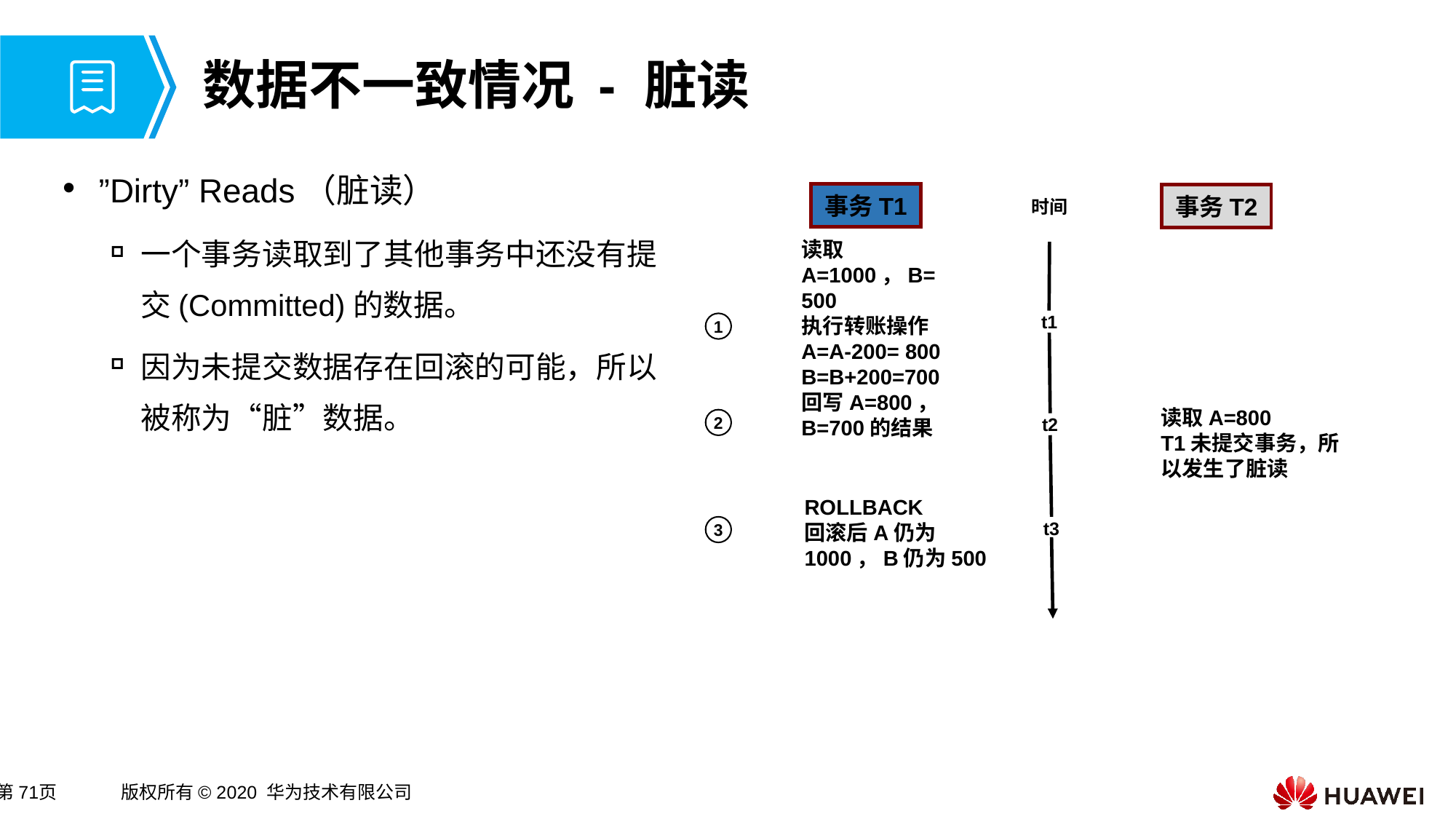

# 数据不一致情况 - 脏读
”Dirty” Reads（脏读）
一个事务读取到了其他事务中还没有提交(Committed)的数据。
因为未提交数据存在回滚的可能，所以被称为“脏”数据。
事务T1
事务T2
时间
读取A=1000，B=500
执行转账操作
A=A-200= 800
B=B+200=700
回写A=800，B=700的结果

t1
1
读取A=800
T1未提交事务，所以发生了脏读
2
t2
ROLLBACK
回滚后A仍为1000，B仍为500
3
t3